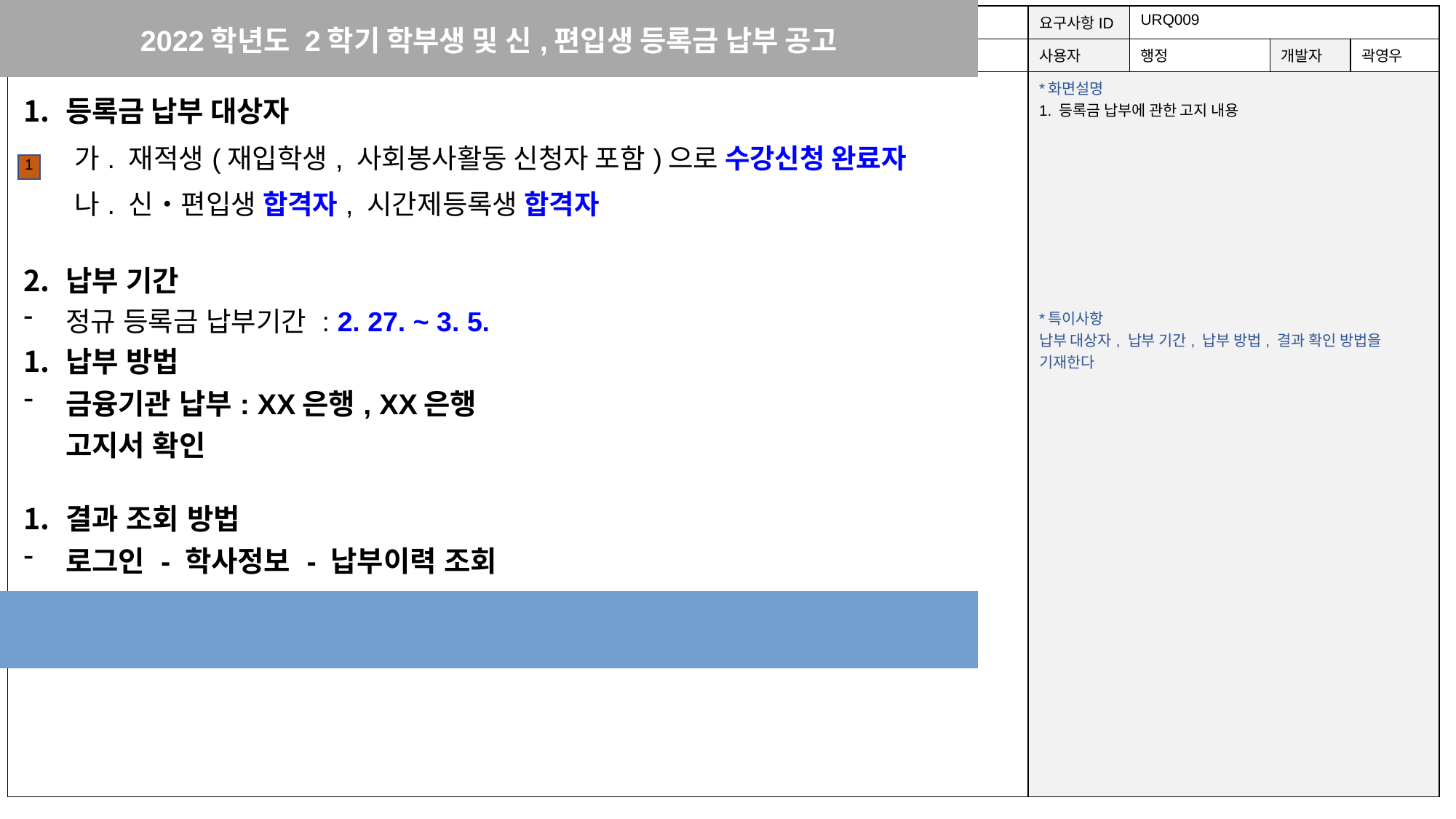

| 화면 ID | DV013 | 화면 명 | 등록금 청구 고지 (2) | 요구사항ID | URQ009 |  |  |
| --- | --- | --- | --- | --- | --- | --- | --- |
| 개요 | 등록급 납부 고지 내용 |  |  | 사용자 | 행정 | 개발자 | 곽영우 |
|  |  |  |  | \*화면설명 1. 등록금 납부에 관한 고지 내용 \*특이사항 납부 대상자, 납부 기간, 납부 방법, 결과 확인 방법을 기재한다 |  |  |  |
1
| 2022학년도 2학기 학부생 및 신,편입생 등록금 납부 공고 |  |  |  |  |
| --- | --- | --- | --- | --- |
| 등록금 납부 대상자 가. 재적생(재입학생, 사회봉사활동 신청자 포함)으로 수강신청 완료자 나. 신‧편입생 합격자, 시간제등록생 합격자 납부 기간 정규 등록금 납부기간 : 2. 27. ~ 3. 5. 납부 방법 금융기관 납부: XX은행, XX은행 고지서 확인 결과 조회 방법 로그인 - 학사정보 - 납부이력 조회 |  |  |  |  |
|  |  |  |  |  |
|  |  |  |  |  |
|  |  |  |  |  |
|  |  |  |  |  |